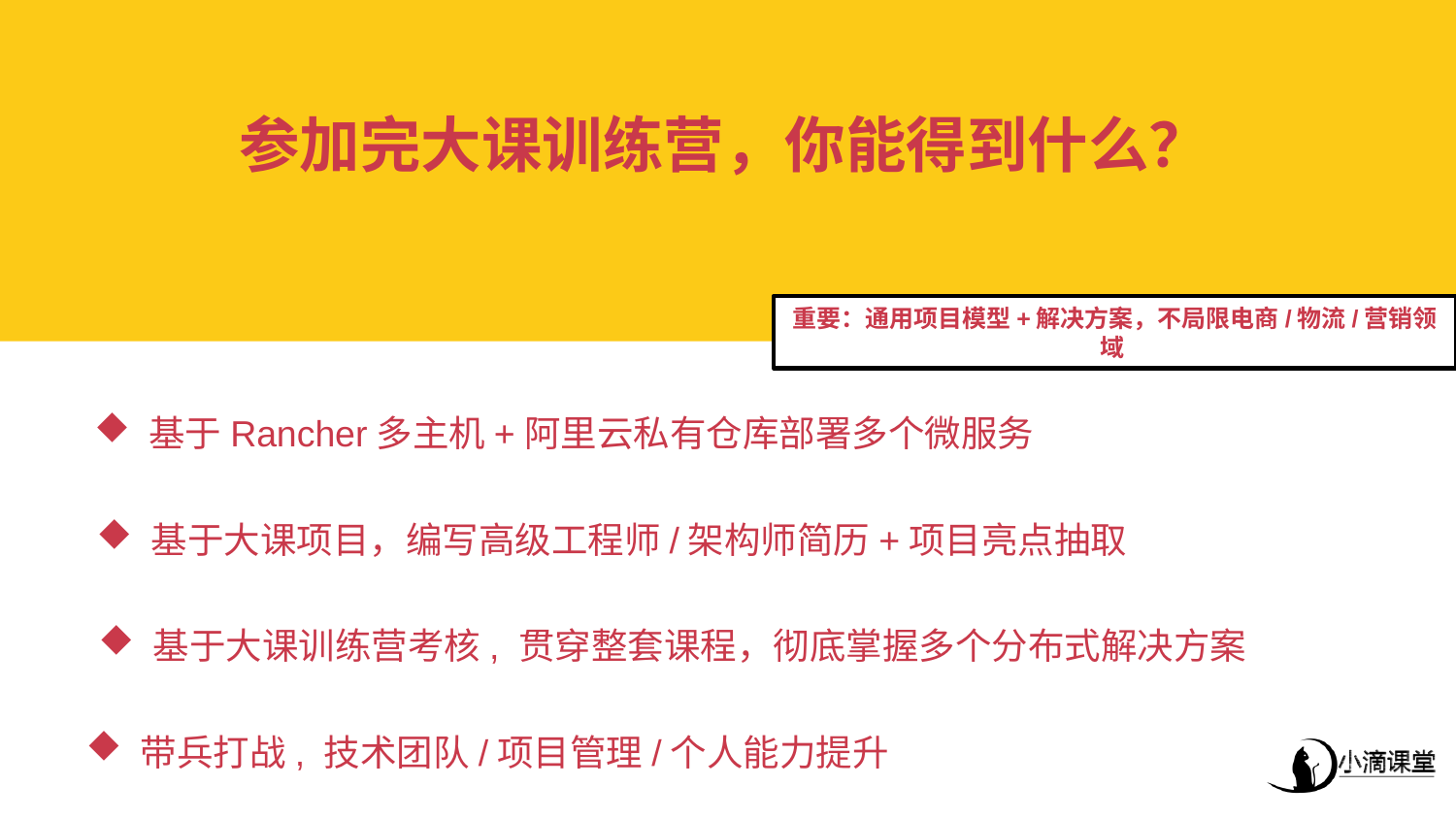

参加完大课训练营，你能得到什么？
重要：通用项目模型+解决方案，不局限电商/物流/营销领域
基于Rancher多主机+阿里云私有仓库部署多个微服务
基于大课项目，编写高级工程师/架构师简历+项目亮点抽取
基于大课训练营考核, 贯穿整套课程，彻底掌握多个分布式解决方案
带兵打战, 技术团队/项目管理/个人能力提升